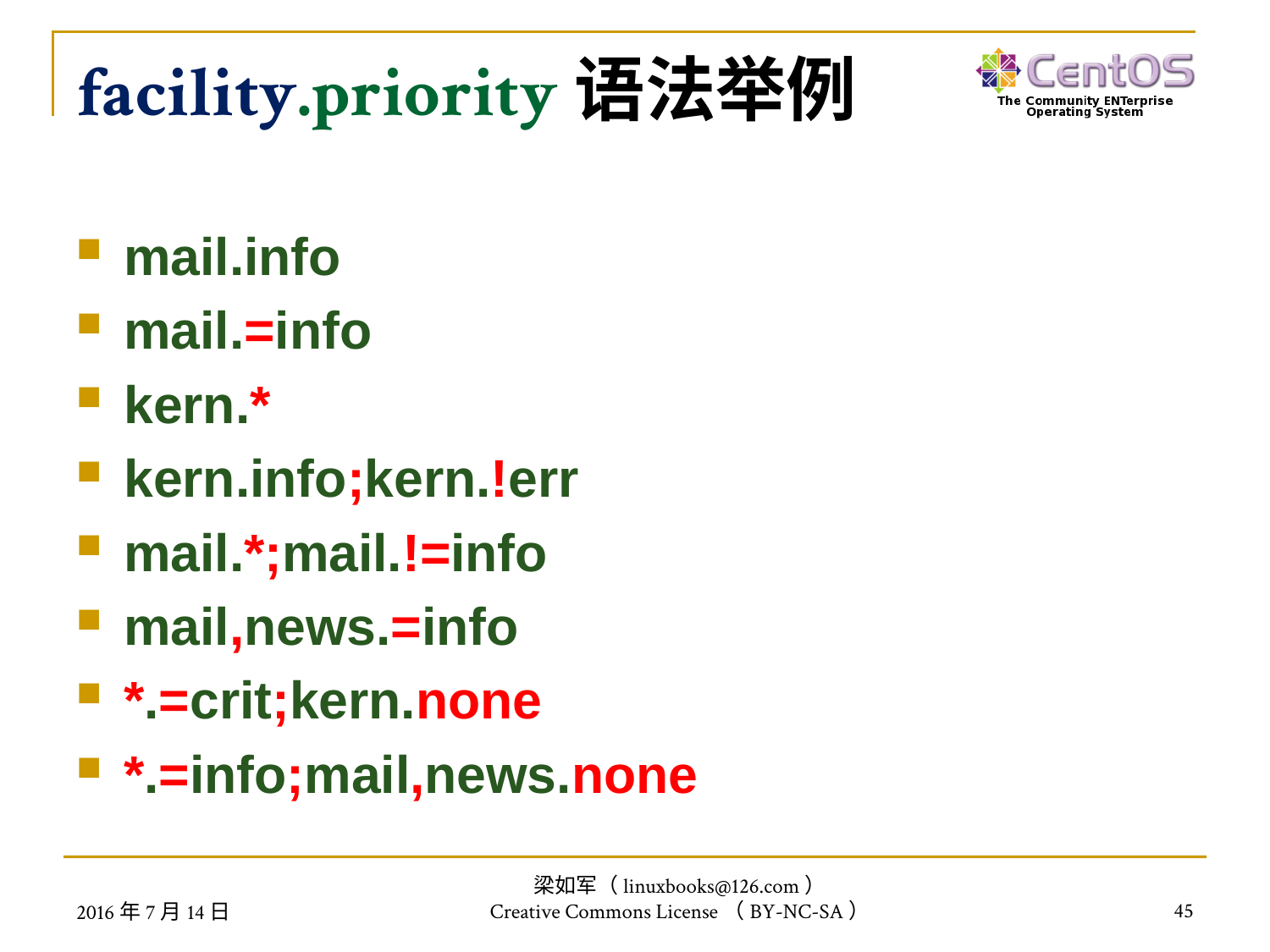

# facility.priority语法举例
mail.info
mail.=info
kern.*
kern.info;kern.!err
mail.*;mail.!=info
mail,news.=info
*.=crit;kern.none
*.=info;mail,news.none
梁如军（linuxbooks@126.com）
Creative Commons License（BY-NC-SA）
2016年7月14日
45